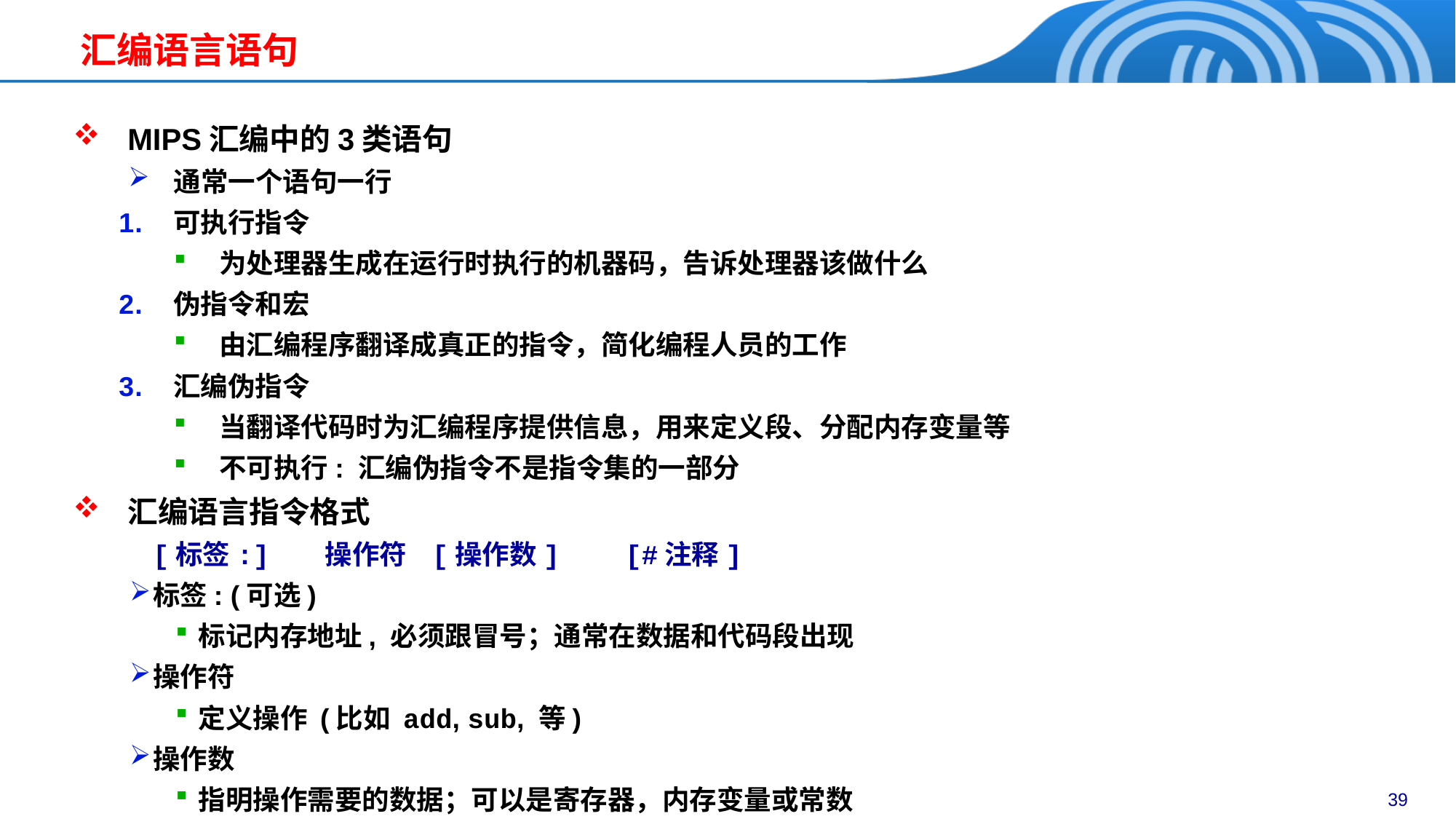

汇编语言语句
MIPS汇编中的3类语句
通常一个语句一行
可执行指令
为处理器生成在运行时执行的机器码，告诉处理器该做什么
伪指令和宏
由汇编程序翻译成真正的指令，简化编程人员的工作
汇编伪指令
当翻译代码时为汇编程序提供信息，用来定义段、分配内存变量等
不可执行: 汇编伪指令不是指令集的一部分
汇编语言指令格式
	[标签:]   操作符   [操作数]    [#注释]
标签: (可选)
标记内存地址, 必须跟冒号；通常在数据和代码段出现
操作符
定义操作 (比如 add, sub, 等)
操作数
指明操作需要的数据；可以是寄存器，内存变量或常数
大多数指令有3个操作数
#注释
由‘ #’开头在1行内结束；非常重要！